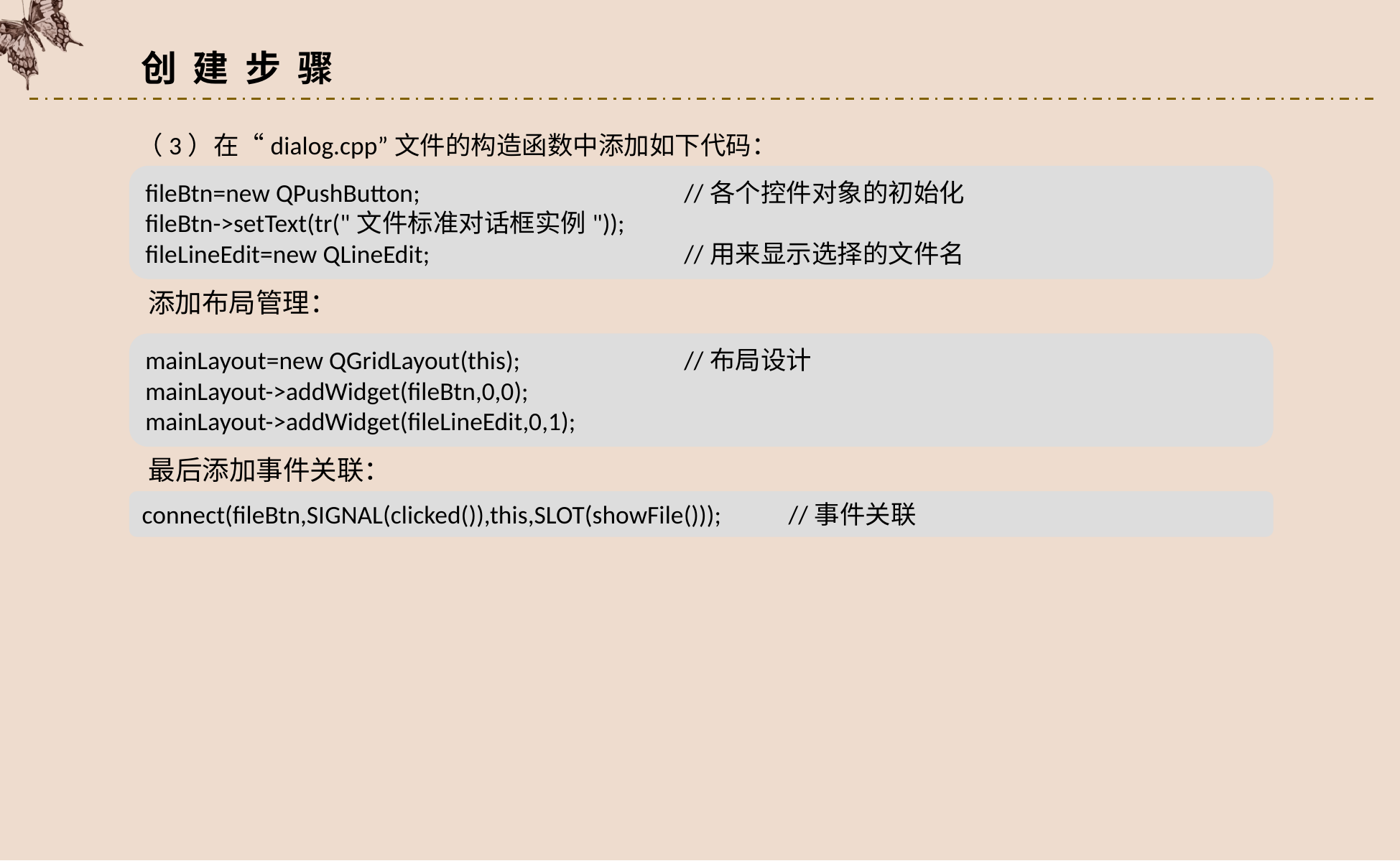

创  建  步  骤
（3）在“dialog.cpp”文件的构造函数中添加如下代码：
fileBtn=new QPushButton;                   		//各个控件对象的初始化
fileBtn->setText(tr("文件标准对话框实例"));
fileLineEdit=new QLineEdit;                		//用来显示选择的文件名
添加布局管理：
mainLayout=new QGridLayout(this);           	//布局设计
mainLayout->addWidget(fileBtn,0,0);
mainLayout->addWidget(fileLineEdit,0,1);
最后添加事件关联：
connect(fileBtn,SIGNAL(clicked()),this,SLOT(showFile()));	//事件关联